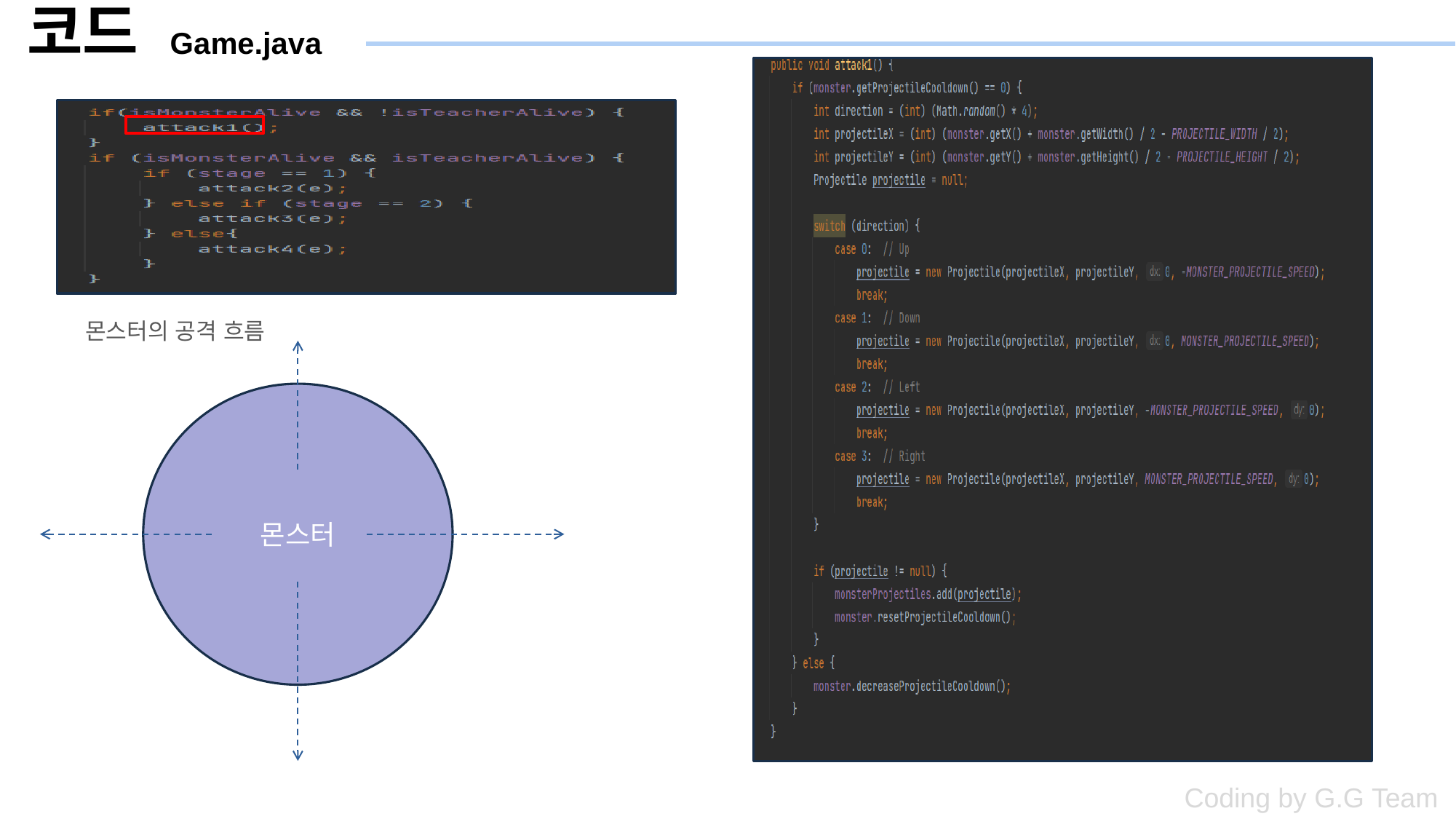

코드 Game.java

몬스터의 공격 흐름

몬스터
Coding by G.G Team